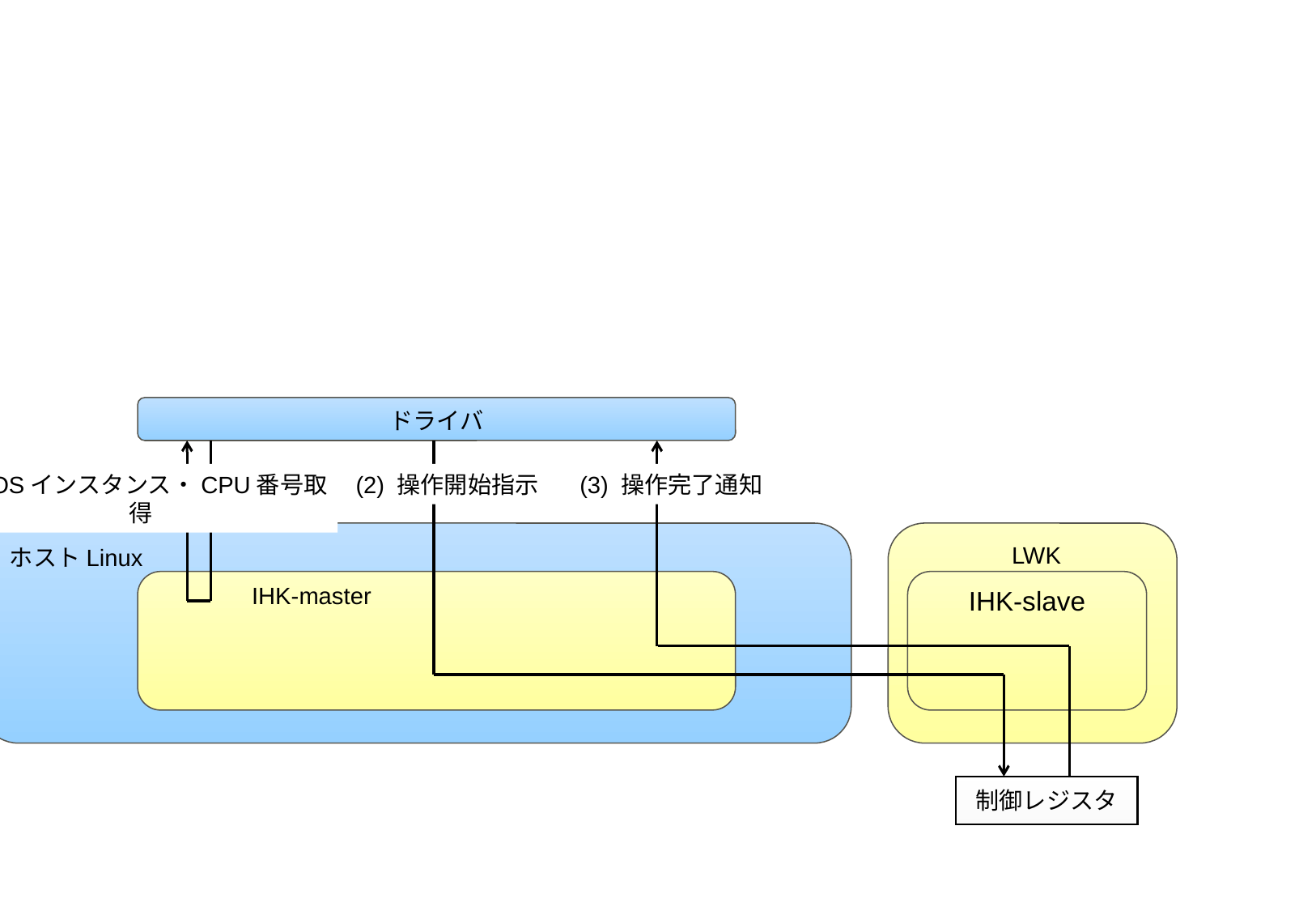

ドライバ
(1) OSインスタンス・CPU番号取得
(2) 操作開始指示
(3) 操作完了通知

LWK
ホストLinux

IHK-slave
IHK-master
制御レジスタ